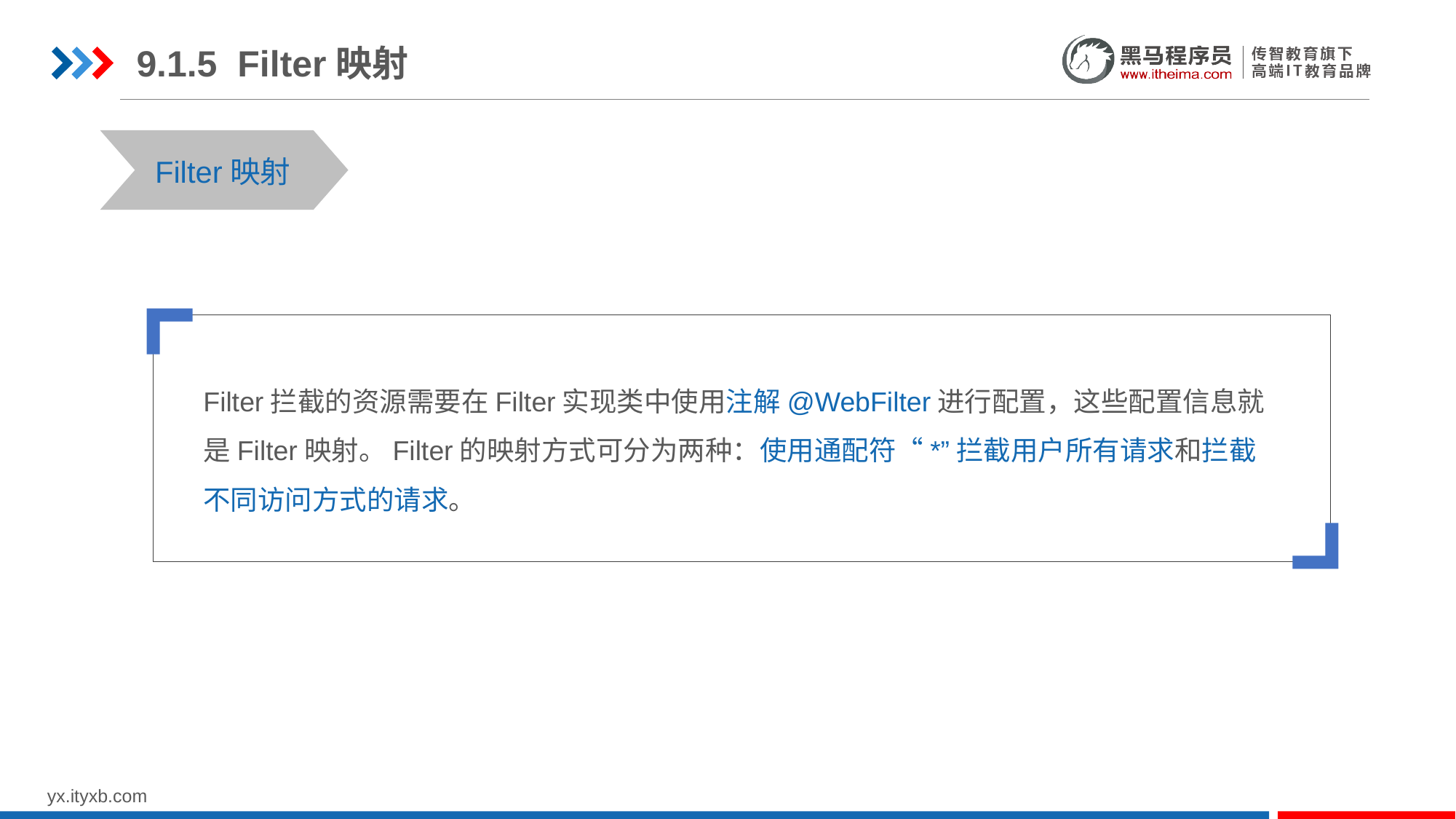

9.1.5  Filter映射

Filter映射

Filter拦截的资源需要在Filter实现类中使用注解@WebFilter进行配置，这些配置信息就是Filter映射。Filter的映射方式可分为两种：使用通配符“*”拦截用户所有请求和拦截不同访问方式的请求。